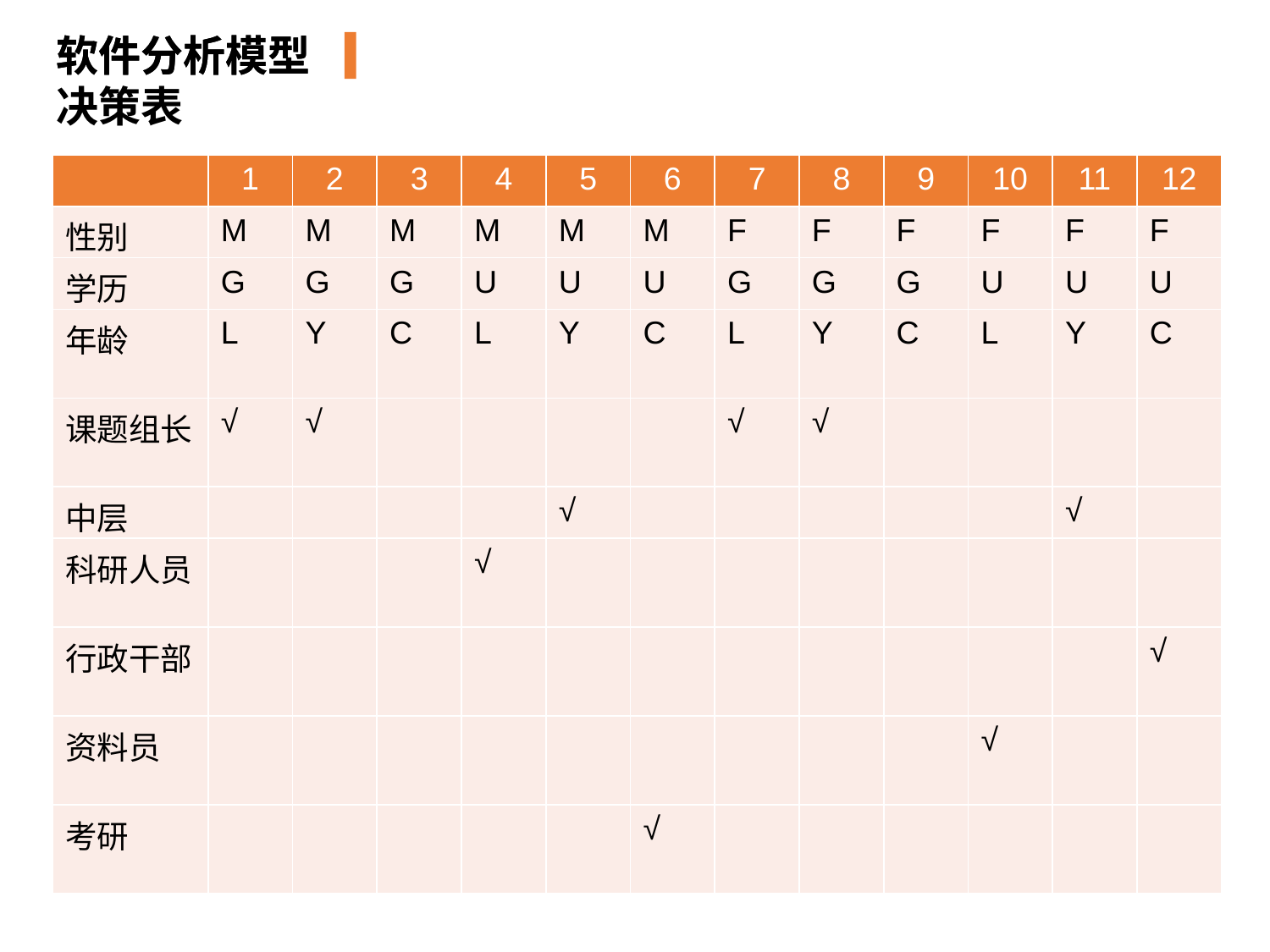

软件分析模型
软件分析模型决策表

|  | 1 | 2 | 3 | 4 | 5 | 6 | 7 | 8 | 9 | 10 | 11 | 12 |
| --- | --- | --- | --- | --- | --- | --- | --- | --- | --- | --- | --- | --- |
| 性别 | M | M | M | M | M | M | F | F | F | F | F | F |
| 学历 | G | G | G | U | U | U | G | G | G | U | U | U |
| 年龄 | L | Y | C | L | Y | C | L | Y | C | L | Y | C |
| 课题组长 | √ | √ |  |  |  |  | √ | √ |  |  |  |  |
| 中层 |  |  |  |  | √ |  |  |  |  |  | √ |  |
| 科研人员 |  |  |  | √ |  |  |  |  |  |  |  |  |
| 行政干部 |  |  |  |  |  |  |  |  |  |  |  | √ |
| 资料员 |  |  |  |  |  |  |  |  |  | √ |  |  |
| 考研 |  |  |  |  |  | √ |  |  |  |  |  |  |